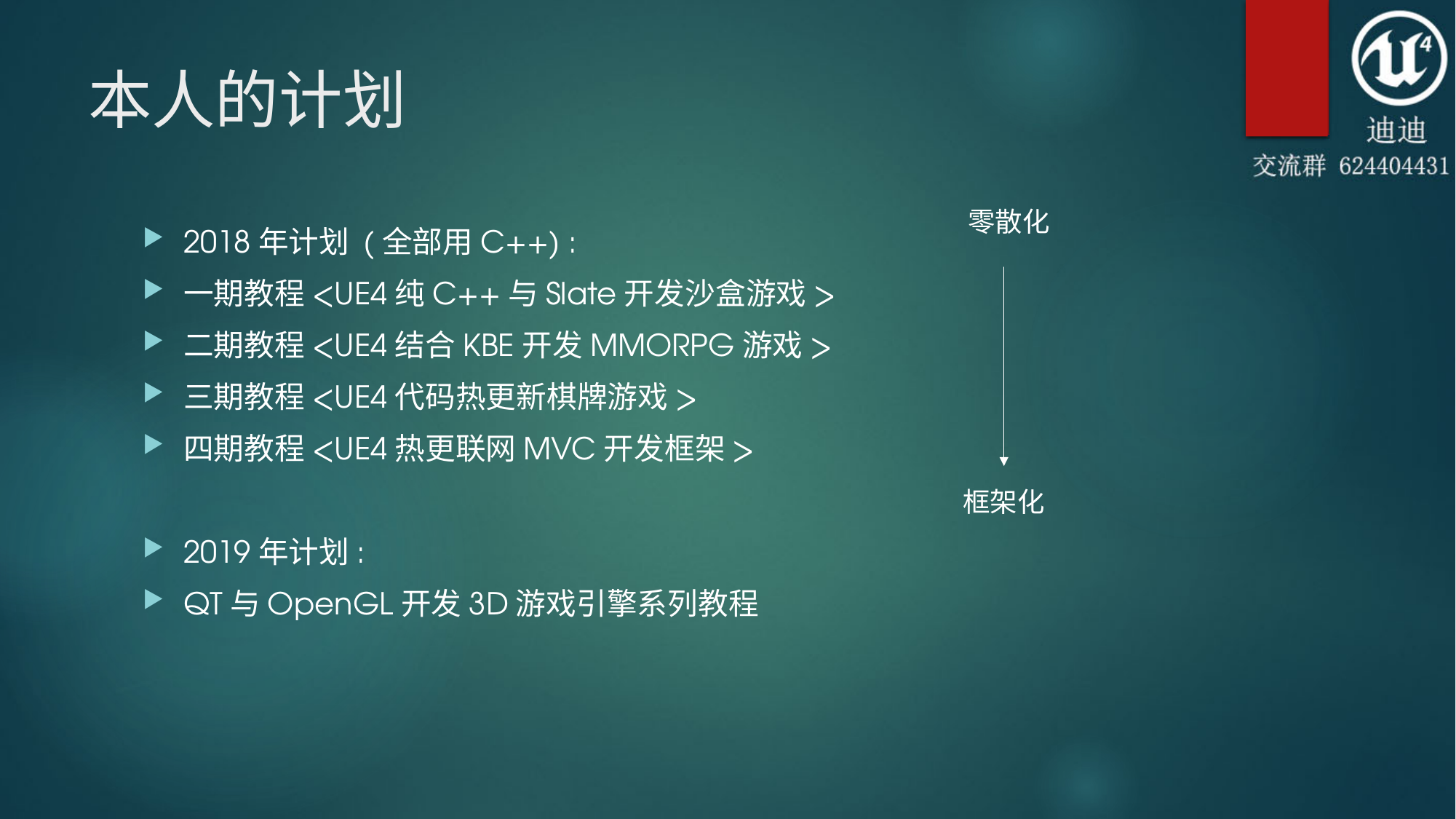

# 本人的计划
零散化
2018年计划 (全部用C++) :
一期教程<UE4纯C++与Slate开发沙盒游戏>
二期教程<UE4结合KBE开发MMORPG游戏>
三期教程<UE4代码热更新棋牌游戏>
四期教程<UE4热更联网MVC开发框架>

2019年计划:
QT与OpenGL开发3D游戏引擎系列教程
框架化